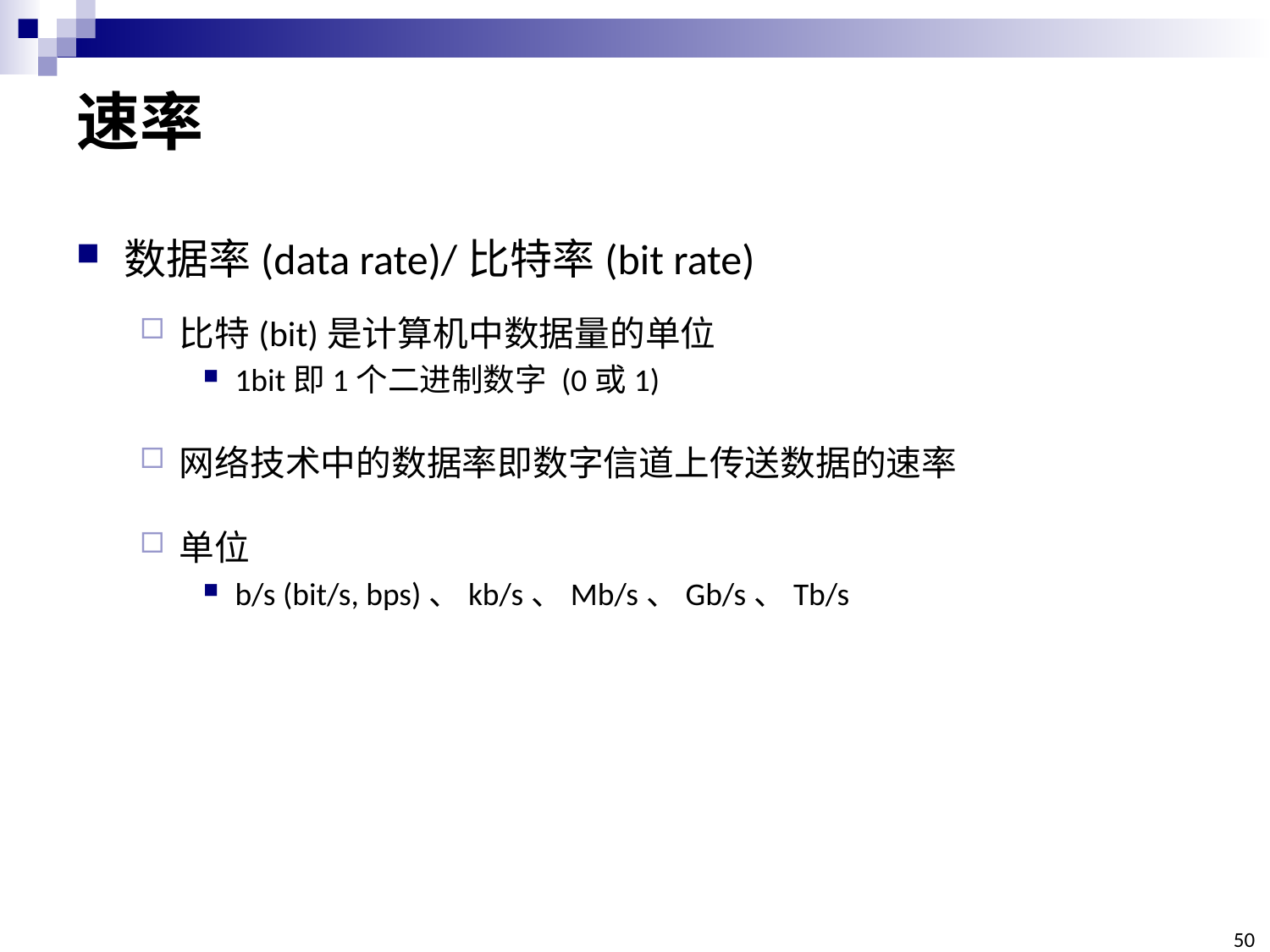

# 速率
数据率(data rate)/比特率(bit rate)
比特(bit)是计算机中数据量的单位
1bit即1个二进制数字 (0或1)
网络技术中的数据率即数字信道上传送数据的速率
单位
b/s (bit/s, bps)、kb/s、Mb/s、Gb/s、Tb/s
50